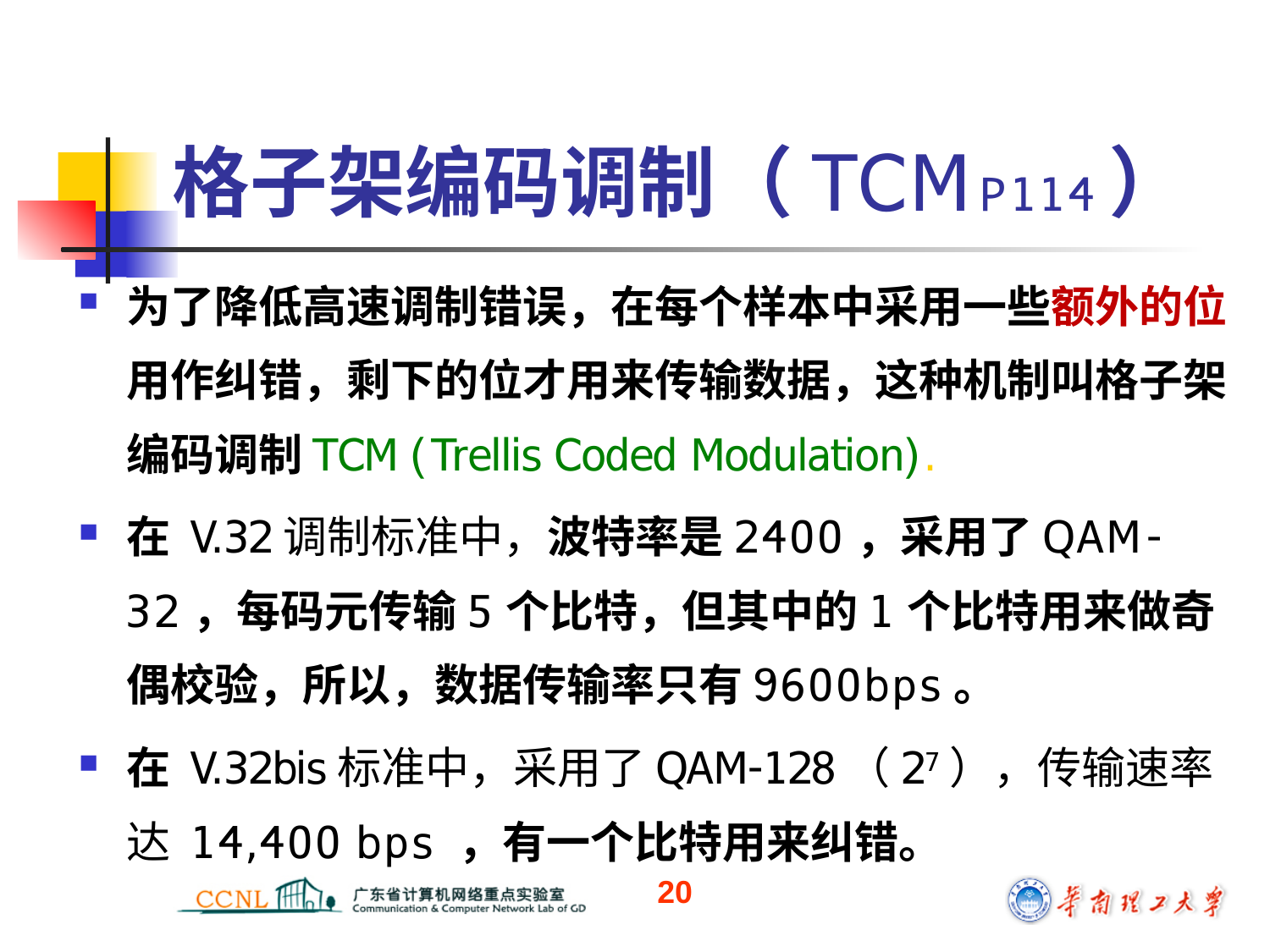

# 格子架编码调制（TCMP114）
为了降低高速调制错误，在每个样本中采用一些额外的位用作纠错，剩下的位才用来传输数据，这种机制叫格子架编码调制TCM (Trellis Coded Modulation).
在 V.32调制标准中，波特率是2400，采用了QAM-32，每码元传输5个比特，但其中的1个比特用来做奇偶校验，所以，数据传输率只有9600bps。
在 V.32bis标准中，采用了QAM-128（27），传输速率达 14,400 bps ，有一个比特用来纠错。